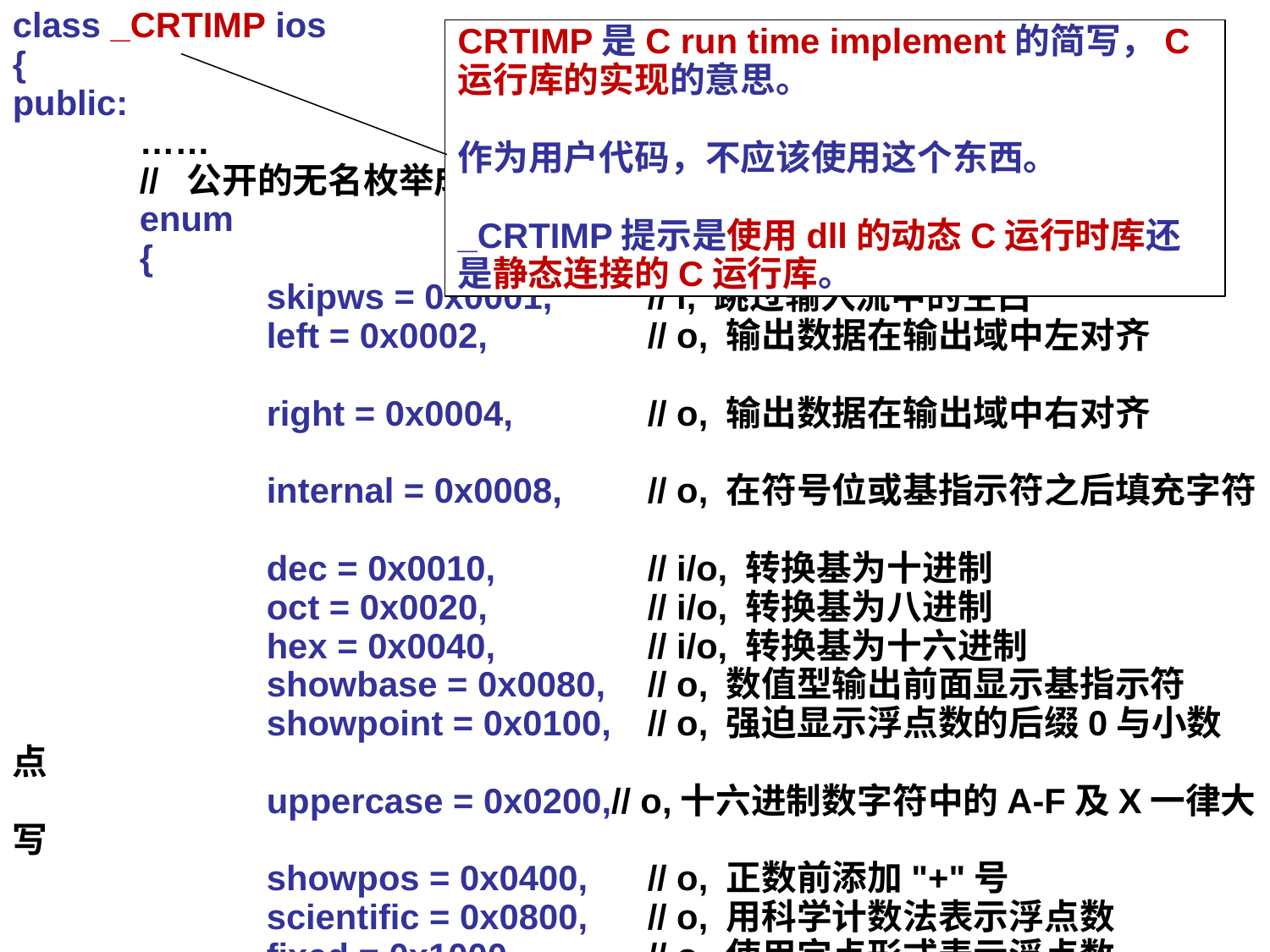

class _CRTIMP ios
{
public:
	……
	//  公开的无名枚举成员，用于定义流的状态(格式化标志)
	enum
	{
		skipws = 0x0001,	// i, 跳过输入流中的空白
		left = 0x0002,		// o, 输出数据在输出域中左对齐
		right = 0x0004,		// o, 输出数据在输出域中右对齐
		internal = 0x0008,  	// o, 在符号位或基指示符之后填充字符
		dec = 0x0010,  		// i/o, 转换基为十进制
		oct = 0x0020,		// i/o, 转换基为八进制
		hex = 0x0040,		// i/o, 转换基为十六进制
		showbase = 0x0080,	// o, 数值型输出前面显示基指示符
		showpoint = 0x0100,	// o, 强迫显示浮点数的后缀0与小数点
		uppercase = 0x0200,// o,十六进制数字符中的A-F及X一律大写
		showpos = 0x0400,	// o, 正数前添加"+"号
		scientific = 0x0800,	// o, 用科学计数法表示浮点数
		fixed = 0x1000,		// o, 使用定点形式表示浮点数
		unitbuf = 0x2000,	// o, 插入操作后立即刷新缓冲区
		stdio = 0x4000,	// o, 插入操作后清空每个流,导致写入相连设备
	};
	……
CRTIMP是C run time implement的简写，C运行库的实现的意思。

作为用户代码，不应该使用这个东西。

_CRTIMP提示是使用dll的动态C运行时库还是静态连接的C运行库。